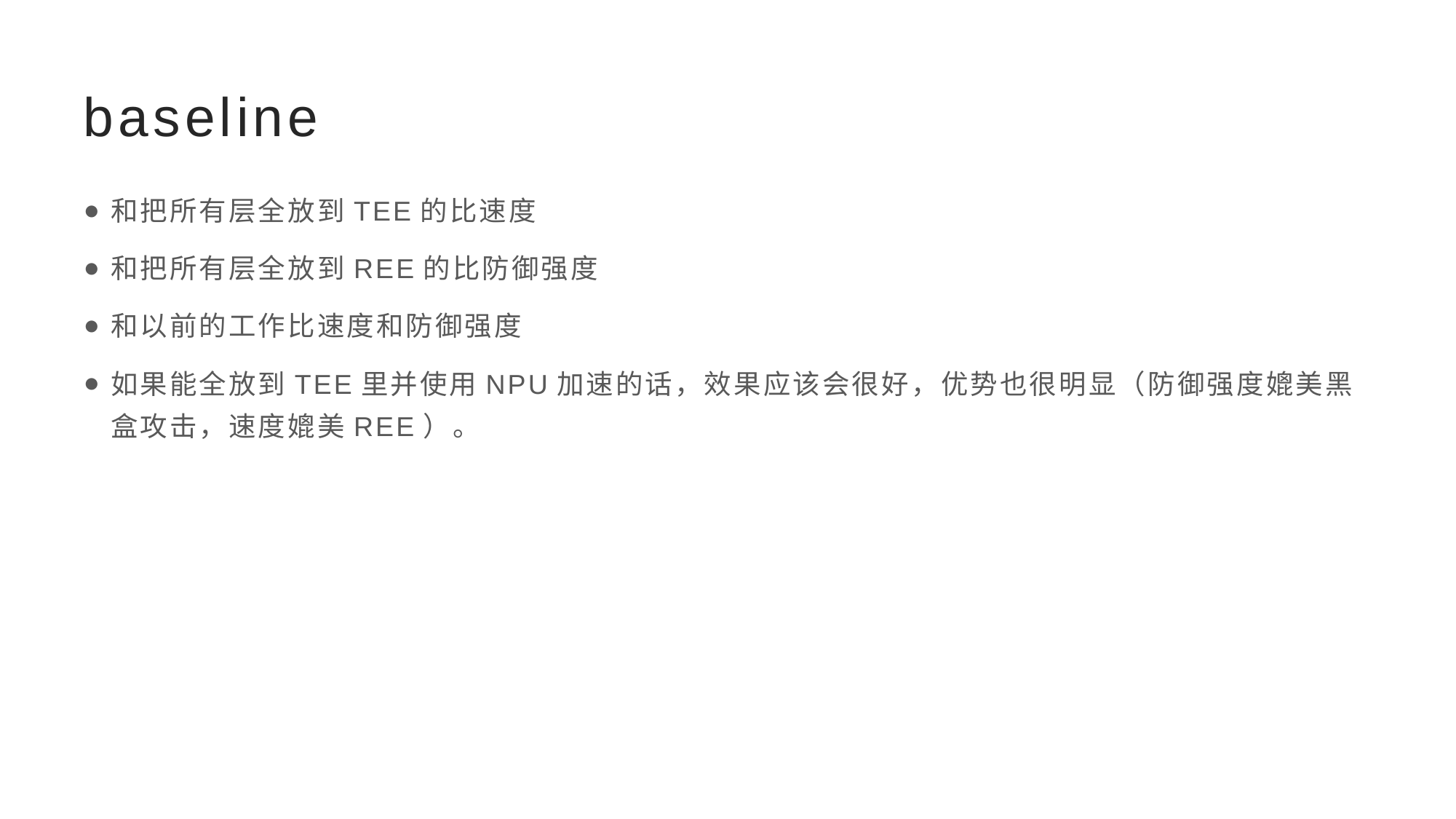

# baseline
和把所有层全放到TEE的比速度
和把所有层全放到REE的比防御强度
和以前的工作比速度和防御强度
如果能全放到TEE里并使用NPU加速的话，效果应该会很好，优势也很明显（防御强度媲美黑盒攻击，速度媲美REE）。